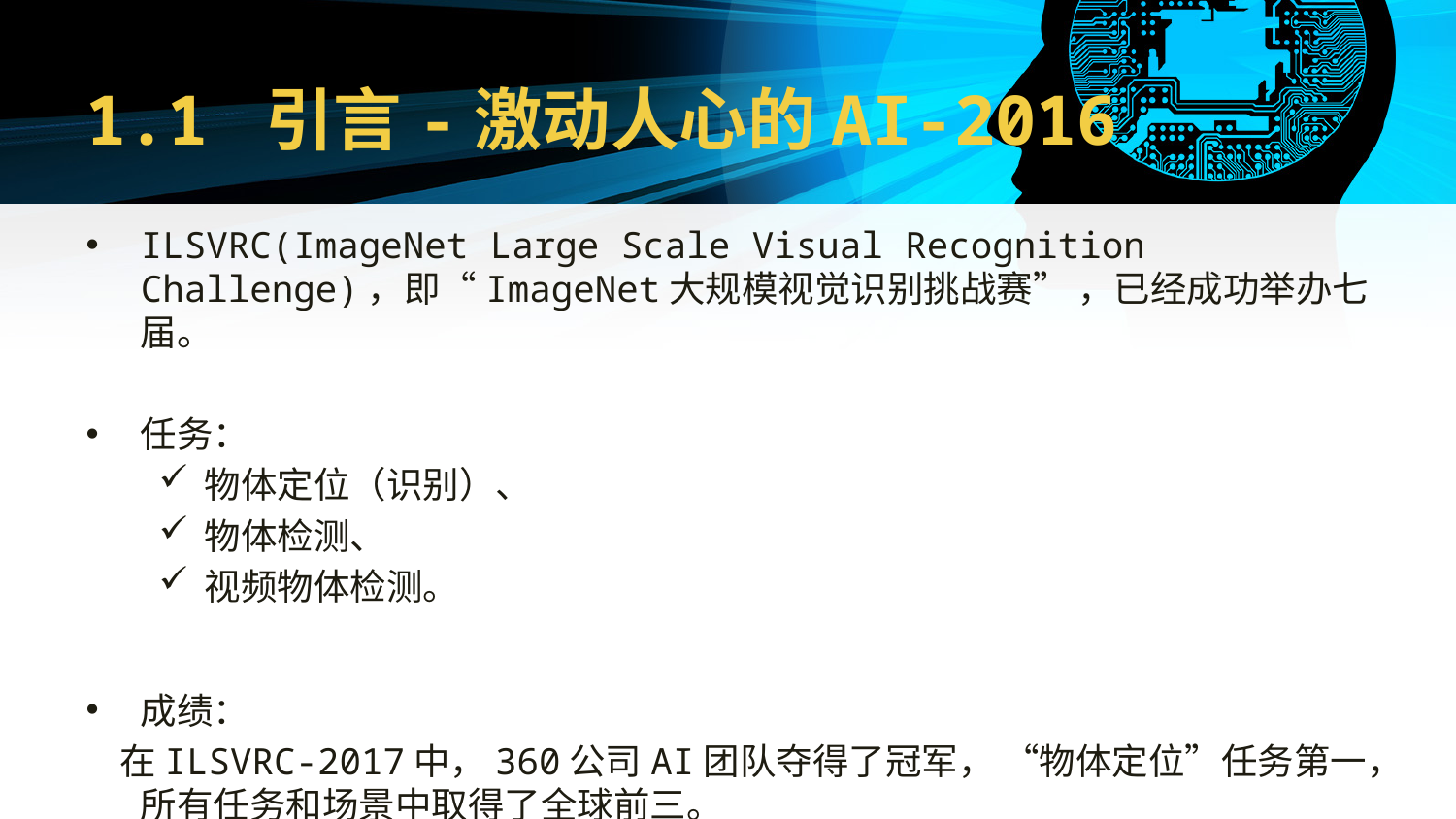

# 1.1 引言-激动人心的AI-2016
ILSVRC(ImageNet Large Scale Visual Recognition Challenge)，即“ImageNet大规模视觉识别挑战赛” ，已经成功举办七届。

任务：
物体定位（识别）、
物体检测、
视频物体检测。

成绩：
   在ILSVRC-2017中，360公司AI团队夺得了冠军， “物体定位”任务第一，所有任务和场景中取得了全球前三。